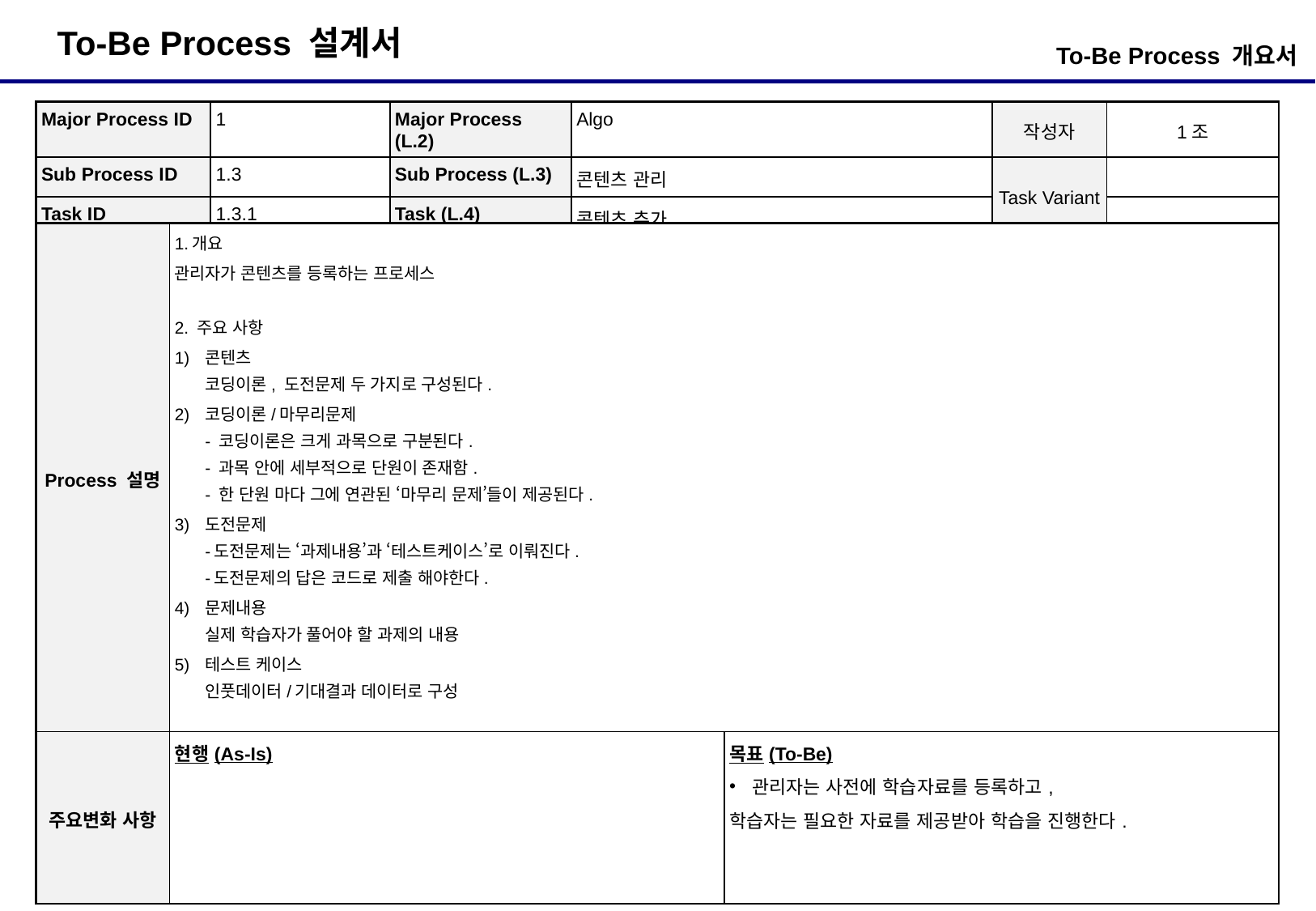

To-Be Process 개요서
| Major Process ID | 1 | Major Process (L.2) | Algo | 작성자 | 1조 |
| --- | --- | --- | --- | --- | --- |
| Sub Process ID | 1.3 | Sub Process (L.3) | 콘텐츠 관리 | Task Variant |  |
| Task ID | 1.3.1 | Task (L.4) | 콘텐츠 추가 |  |  |
| Process 설명 | 1.개요 관리자가 콘텐츠를 등록하는 프로세스 2. 주요 사항 콘텐츠 코딩이론, 도전문제 두 가지로 구성된다. 코딩이론/마무리문제 - 코딩이론은 크게 과목으로 구분된다. - 과목 안에 세부적으로 단원이 존재함. - 한 단원 마다 그에 연관된 ‘마무리 문제’들이 제공된다. 도전문제 -도전문제는 ‘과제내용’과 ‘테스트케이스’로 이뤄진다. -도전문제의 답은 코드로 제출 해야한다. 문제내용 실제 학습자가 풀어야 할 과제의 내용 테스트 케이스 인풋데이터/기대결과 데이터로 구성 |  |
| --- | --- | --- |
| 주요변화 사항 | 현행(As-Is) | 목표(To-Be) 관리자는 사전에 학습자료를 등록하고, 학습자는 필요한 자료를 제공받아 학습을 진행한다. |